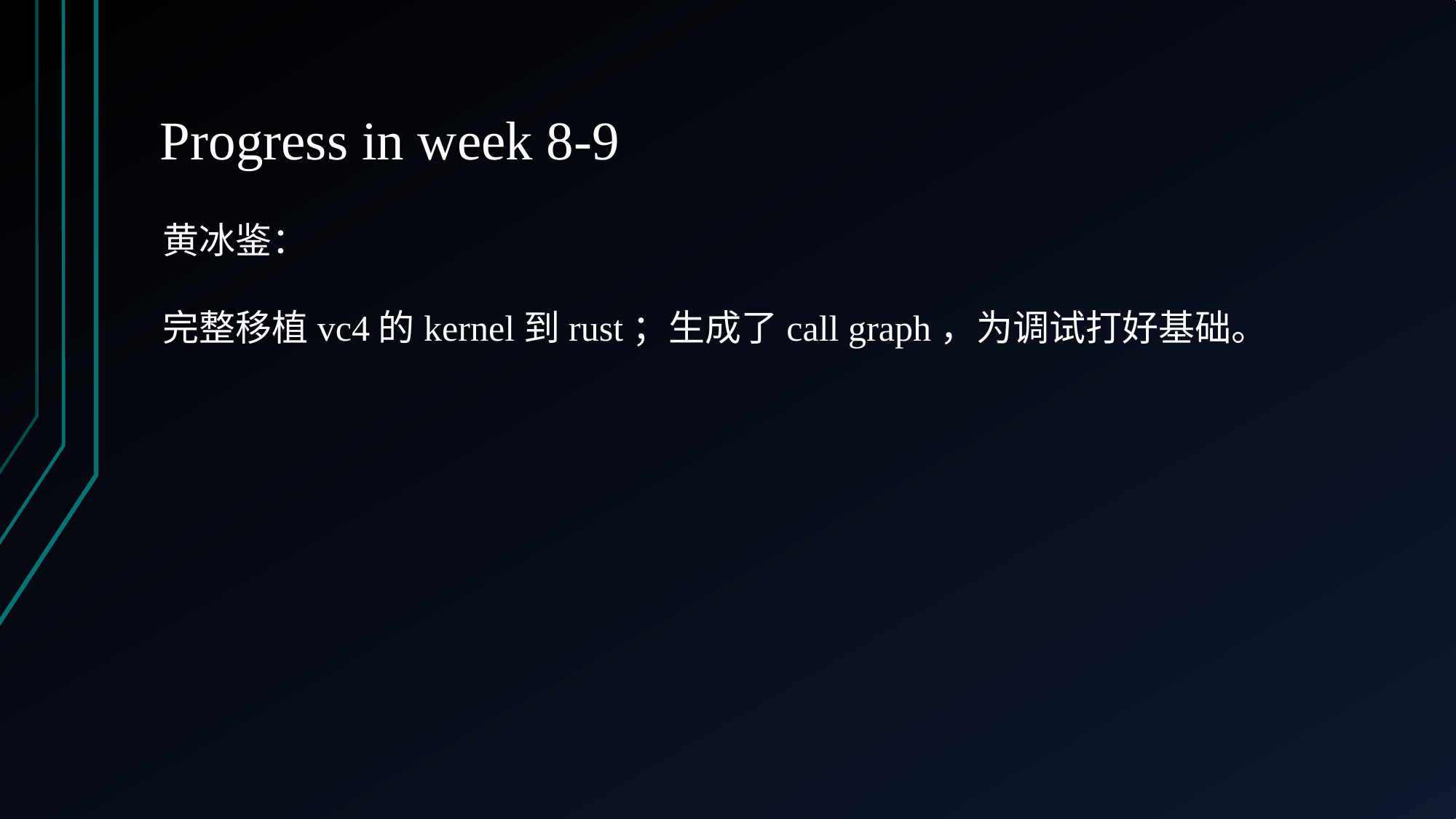

# Progress in week 8-9
黄冰鉴：

完整移植vc4的kernel到rust；生成了call graph，为调试打好基础。